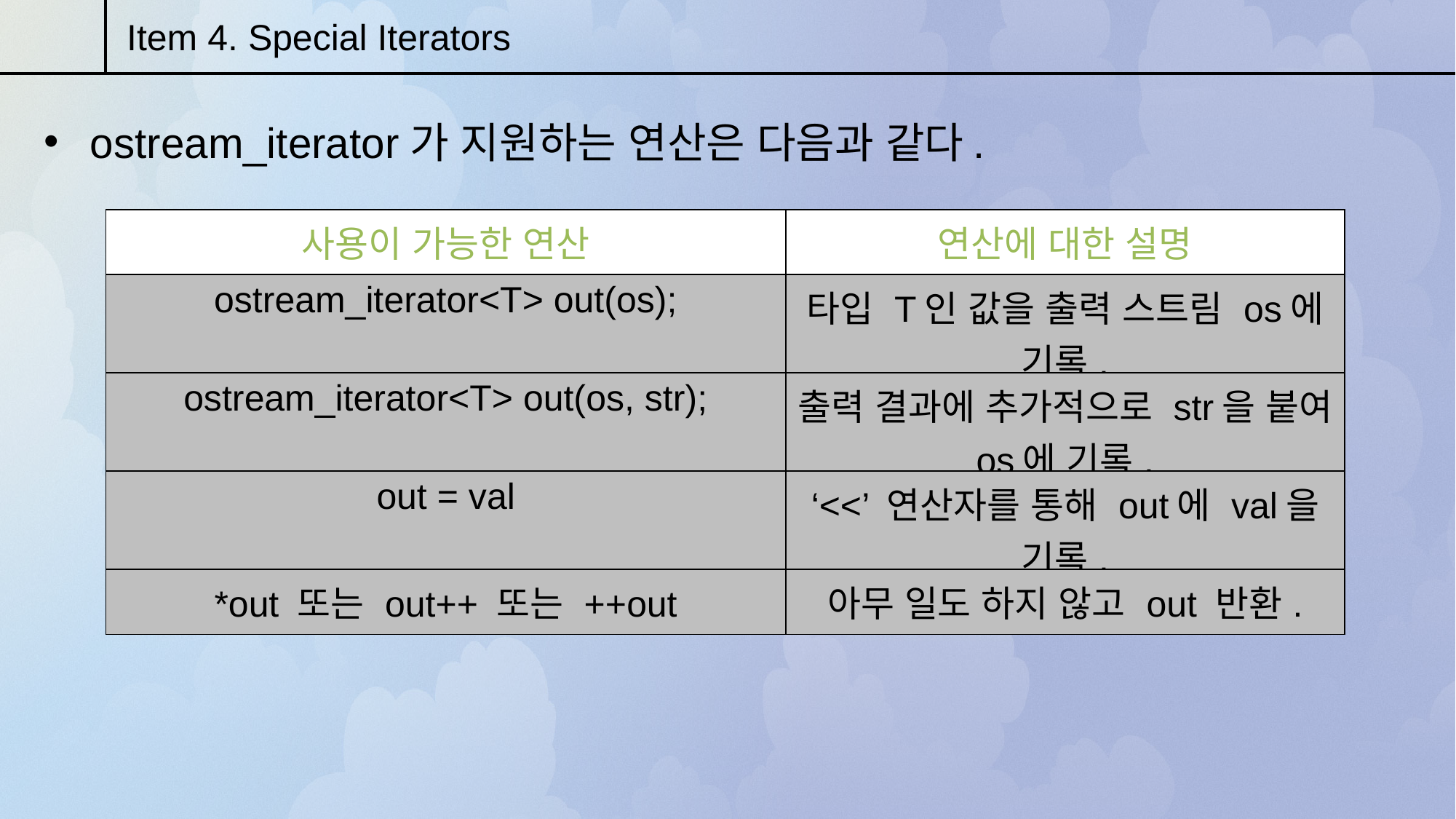

Item 4. Special Iterators
 ostream_iterator가 지원하는 연산은 다음과 같다.
| 사용이 가능한 연산 | 연산에 대한 설명 |
| --- | --- |
| ostream\_iterator<T> out(os); | 타입 T인 값을 출력 스트림 os에 기록. |
| ostream\_iterator<T> out(os, str); | 출력 결과에 추가적으로 str을 붙여 os에 기록. |
| out = val | ‘<<’ 연산자를 통해 out에 val을 기록. |
| \*out 또는 out++ 또는 ++out | 아무 일도 하지 않고 out 반환. |